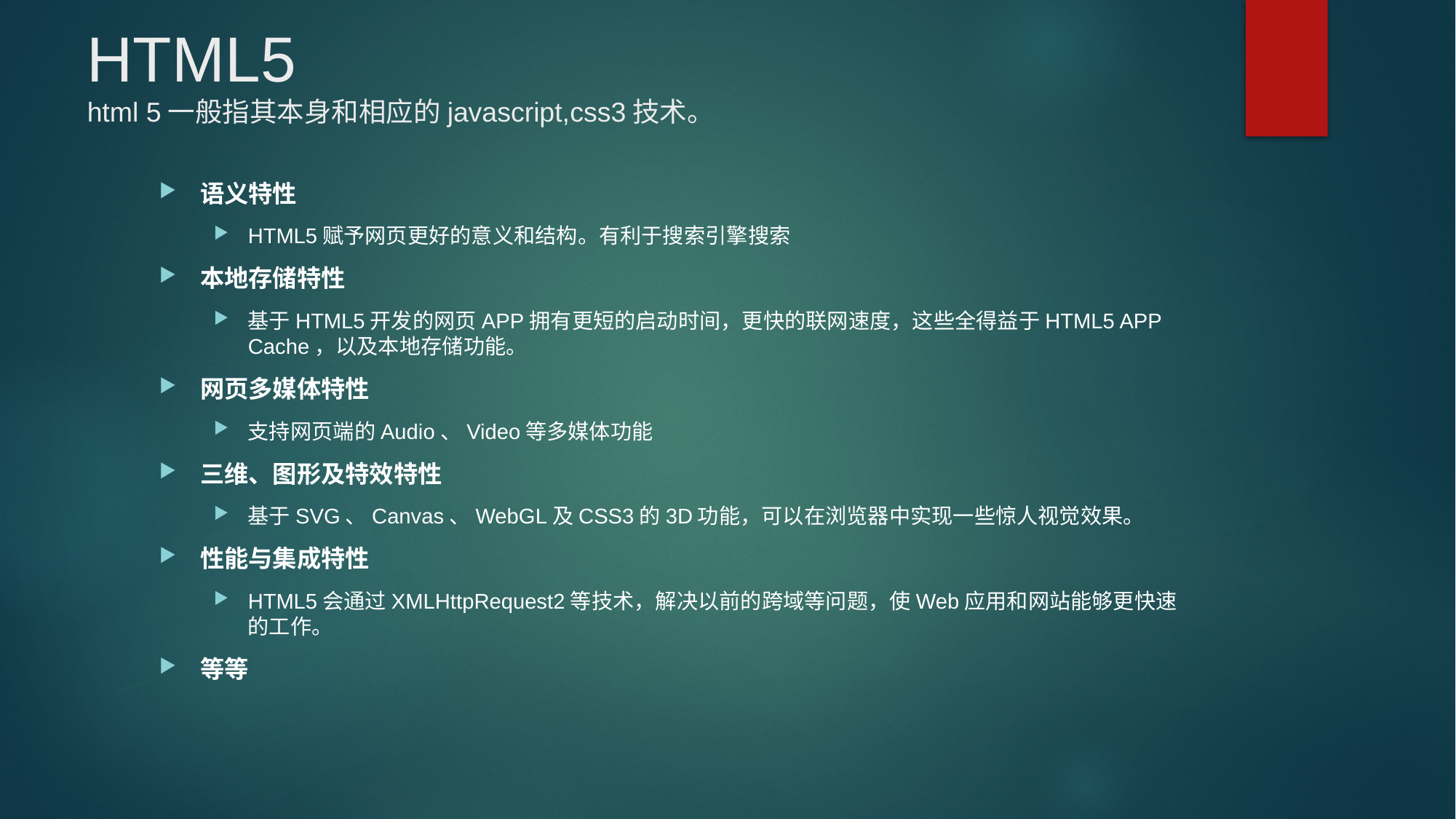

# HTML5 html 5一般指其本身和相应的javascript,css3技术。
语义特性
HTML5赋予网页更好的意义和结构。有利于搜索引擎搜索
本地存储特性
基于HTML5开发的网页APP拥有更短的启动时间，更快的联网速度，这些全得益于HTML5 APP Cache，以及本地存储功能。
网页多媒体特性
支持网页端的Audio、Video等多媒体功能
三维、图形及特效特性
基于SVG、Canvas、WebGL及CSS3的3D功能，可以在浏览器中实现一些惊人视觉效果。
性能与集成特性
HTML5会通过XMLHttpRequest2等技术，解决以前的跨域等问题，使Web应用和网站能够更快速的工作。
等等